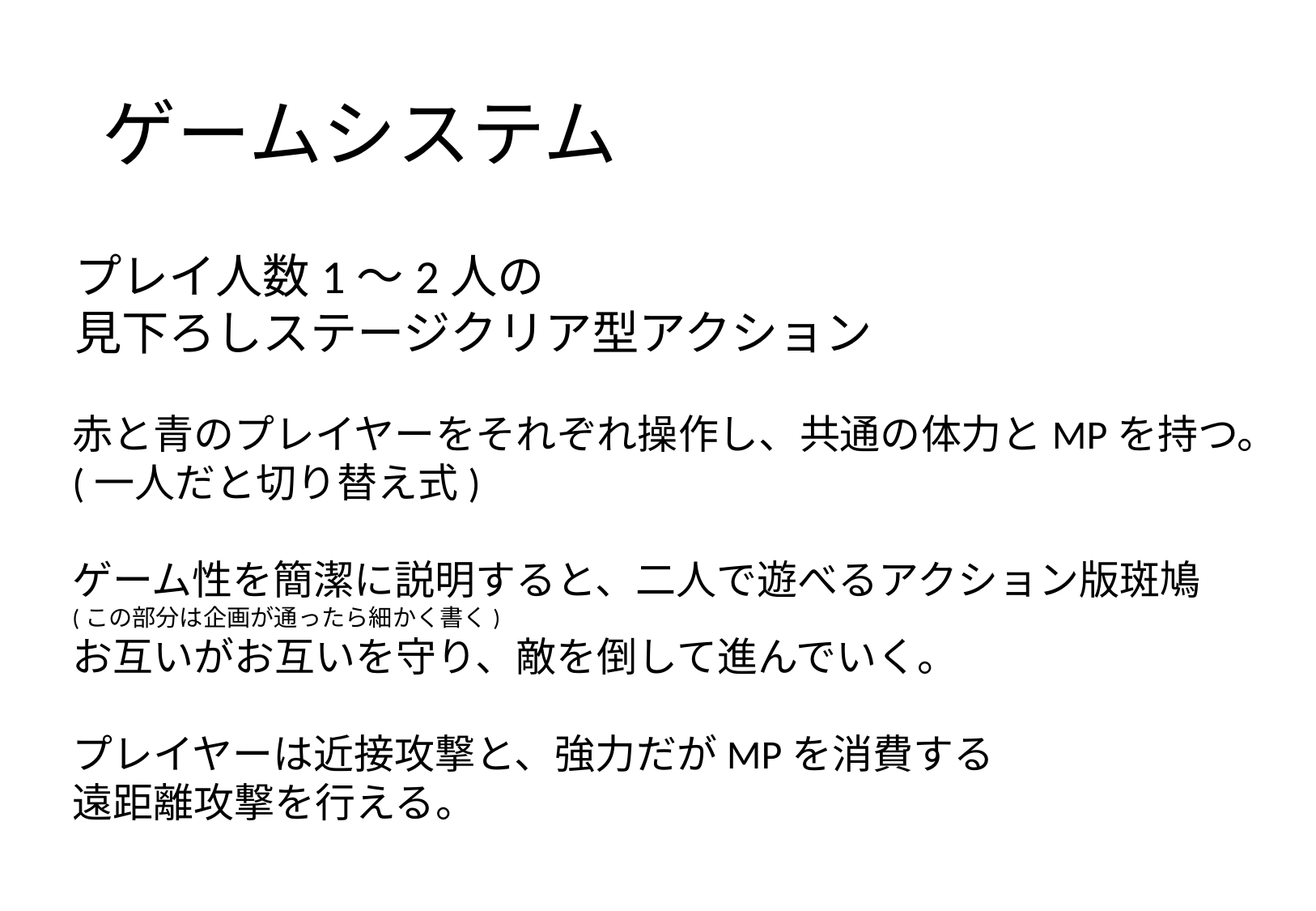

# ゲームシステム
プレイ人数1～2人の
見下ろしステージクリア型アクション
赤と青のプレイヤーをそれぞれ操作し、共通の体力とMPを持つ。
(一人だと切り替え式)

ゲーム性を簡潔に説明すると、二人で遊べるアクション版斑鳩
(この部分は企画が通ったら細かく書く)
お互いがお互いを守り、敵を倒して進んでいく。

プレイヤーは近接攻撃と、強力だがMPを消費する
遠距離攻撃を行える。